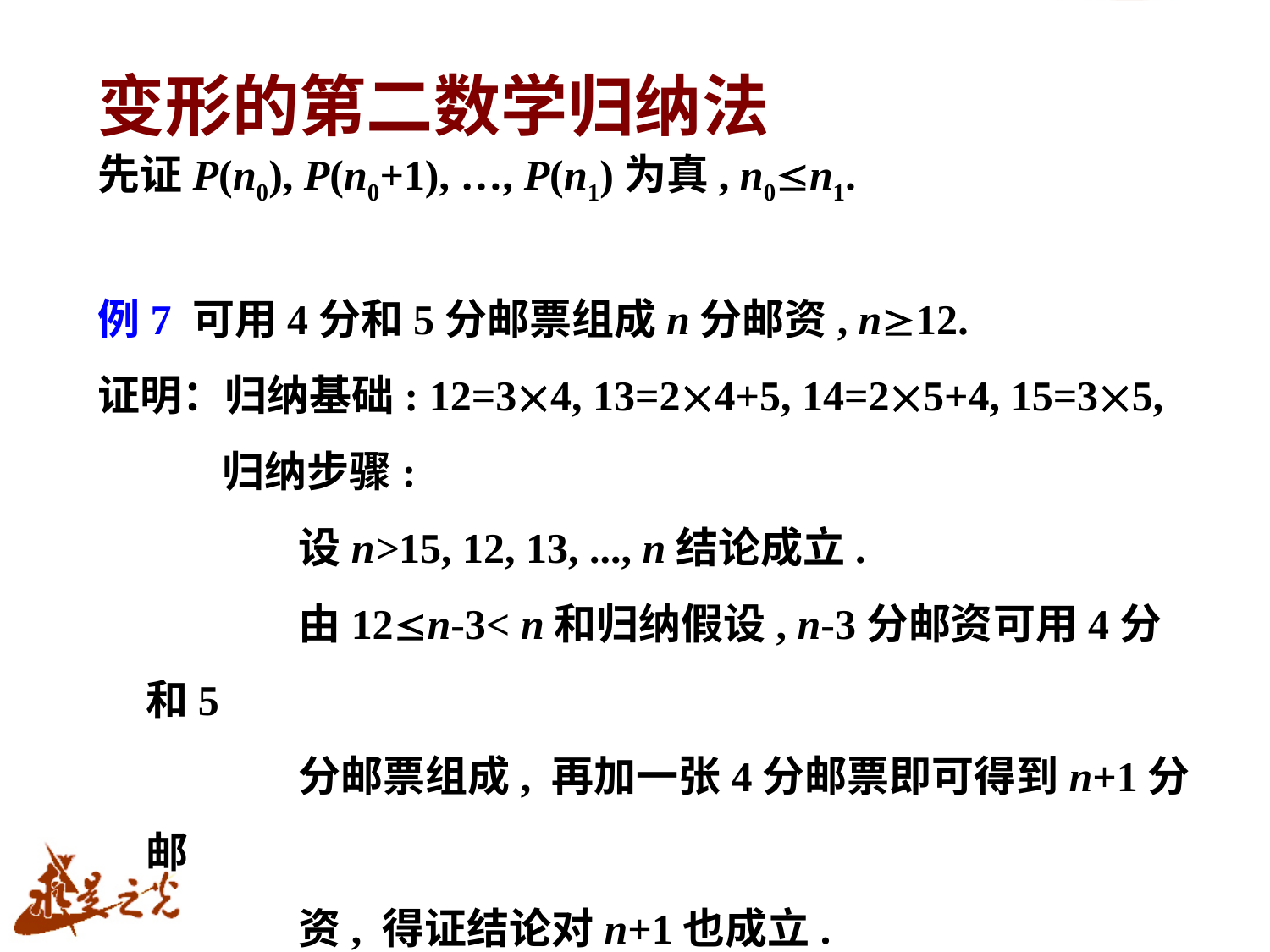

变形的第二数学归纳法
先证P(n0), P(n0+1), …, P(n1)为真, n0≤n1.

例7 可用4分和5分邮票组成n分邮资, n≥12.
证明：归纳基础: 12=3×4, 13=2×4+5, 14=2×5+4, 15=3×5,
            归纳步骤:
                    设n>15, 12, 13, ..., n结论成立.
                    由12≤n-3< n和归纳假设, n-3分邮资可用4分和5
                    分邮票组成, 再加一张4分邮票即可得到n+1分邮
                    资, 得证结论对n+1也成立.
           得证命题成立。
44